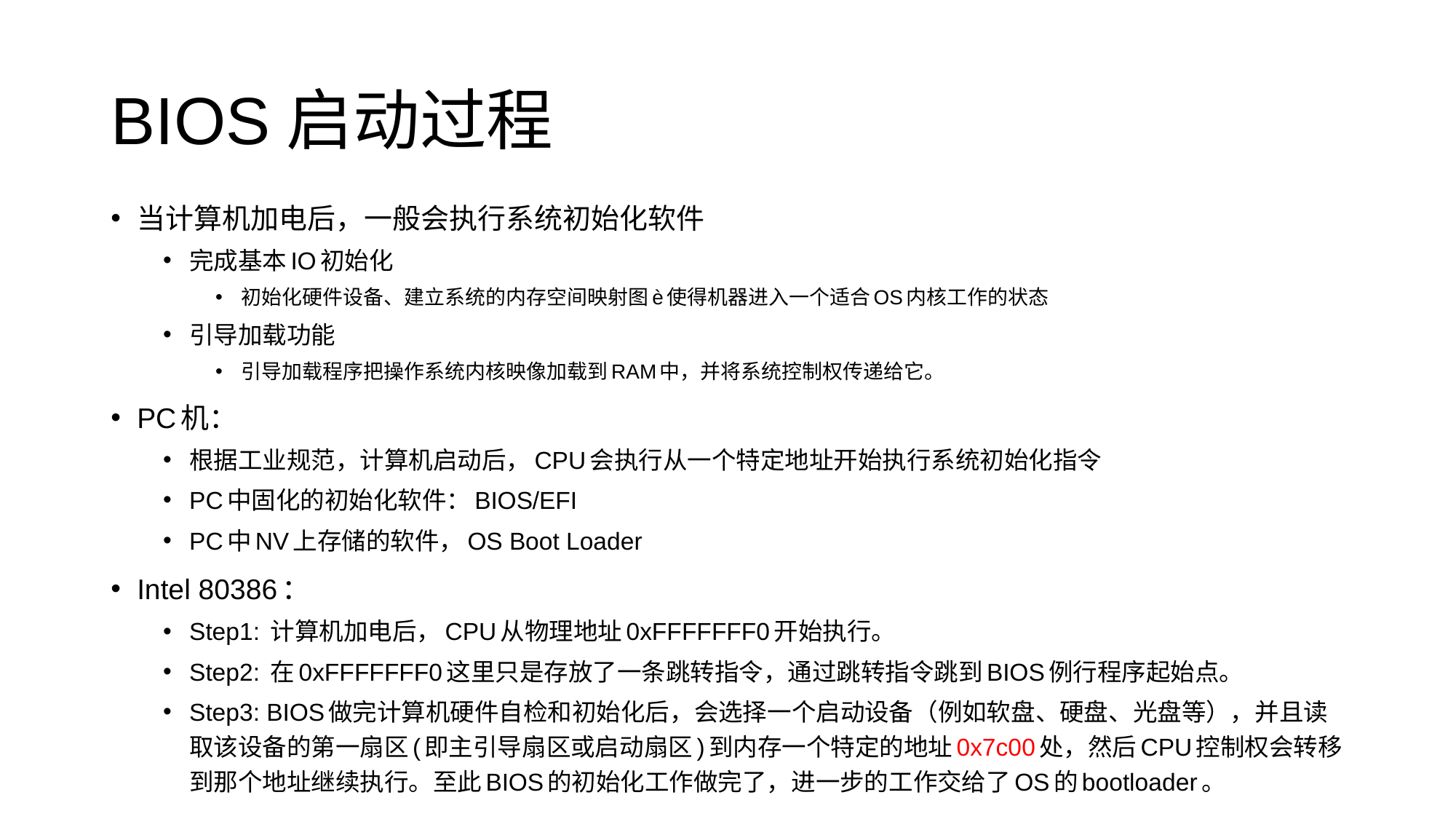

# BIOS启动过程
当计算机加电后，一般会执行系统初始化软件
完成基本IO初始化
初始化硬件设备、建立系统的内存空间映射图è使得机器进入一个适合OS内核工作的状态
引导加载功能
引导加载程序把操作系统内核映像加载到RAM中，并将系统控制权传递给它。
PC机：
根据工业规范，计算机启动后，CPU会执行从一个特定地址开始执行系统初始化指令
PC中固化的初始化软件：BIOS/EFI
PC中NV上存储的软件，OS Boot Loader
Intel 80386：
Step1: 计算机加电后，CPU从物理地址0xFFFFFFF0开始执行。
Step2: 在0xFFFFFFF0这里只是存放了一条跳转指令，通过跳转指令跳到BIOS例行程序起始点。
Step3: BIOS做完计算机硬件自检和初始化后，会选择一个启动设备（例如软盘、硬盘、光盘等），并且读取该设备的第一扇区(即主引导扇区或启动扇区)到内存一个特定的地址0x7c00处，然后CPU控制权会转移到那个地址继续执行。至此BIOS的初始化工作做完了，进一步的工作交给了OS的bootloader。